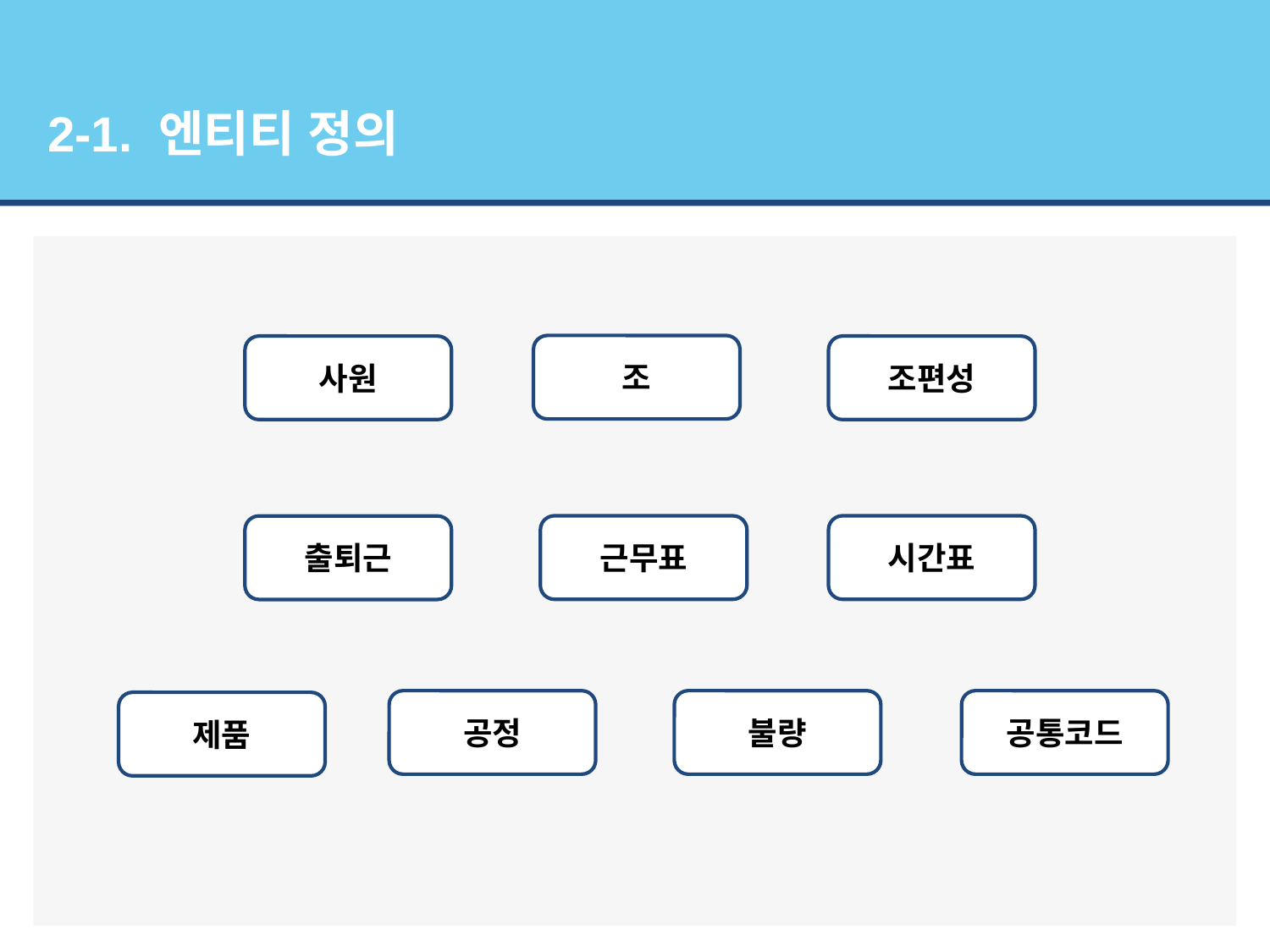

2-1. 엔티티 정의

조
사원
조편성
근무표
시간표
출퇴근
공정
불량
공통코드
제품